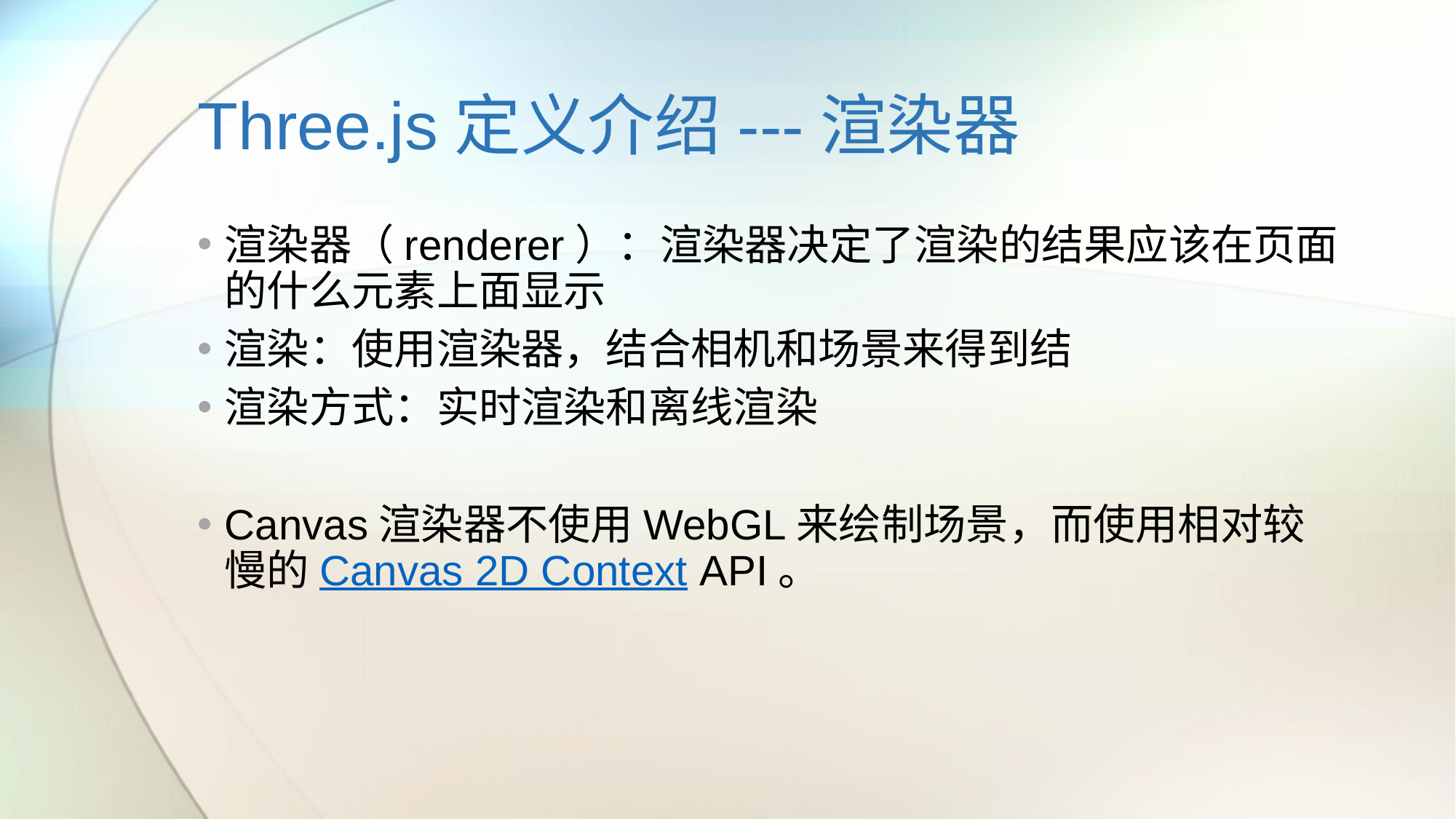

# Three.js定义介绍---渲染器
渲染器（renderer）：渲染器决定了渲染的结果应该在页面的什么元素上面显示
渲染：使用渲染器，结合相机和场景来得到结
渲染方式：实时渲染和离线渲染

Canvas渲染器不使用WebGL来绘制场景，而使用相对较慢的Canvas 2D Context API。